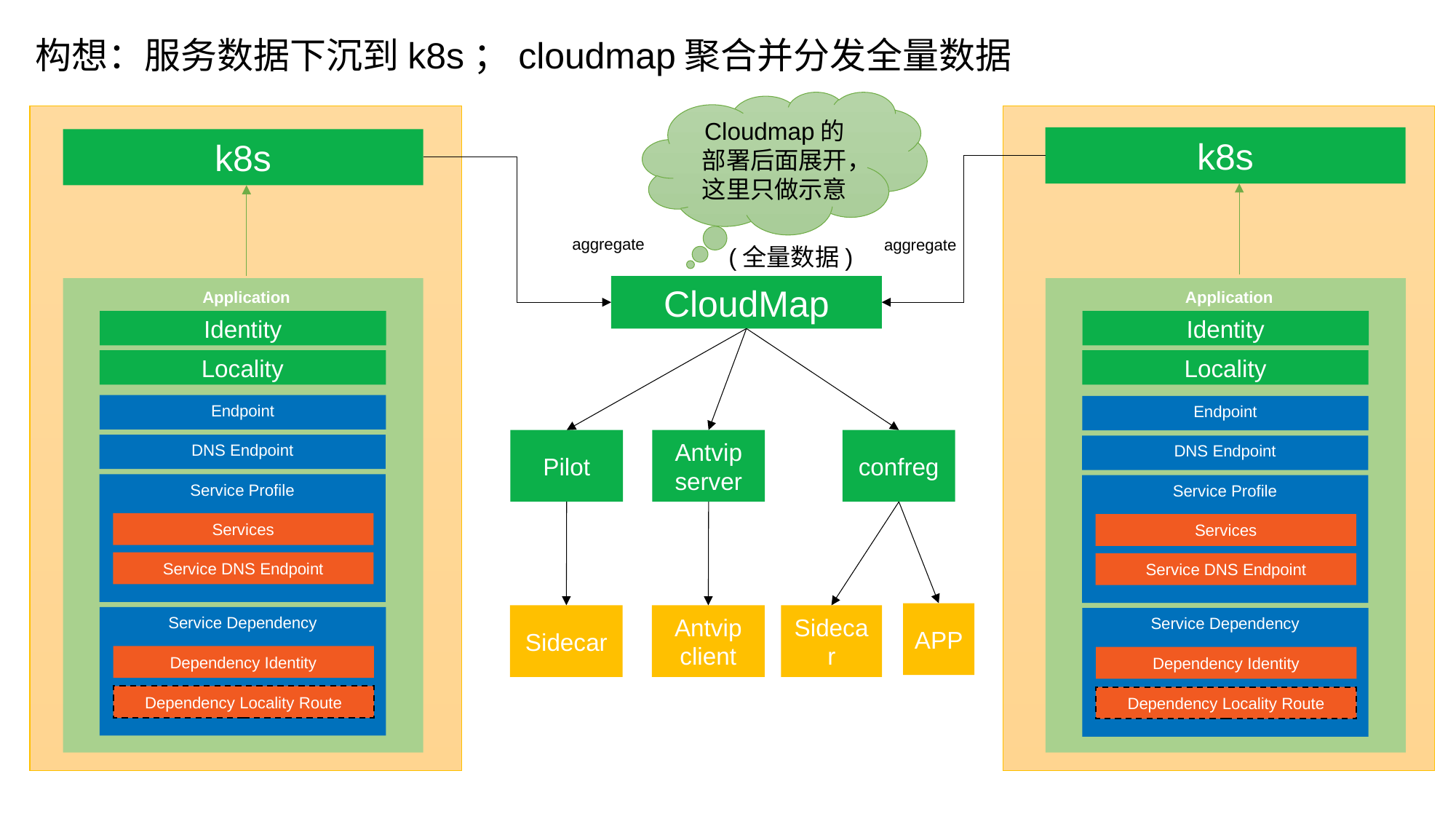

构想：服务数据下沉到k8s；cloudmap聚合并分发全量数据
Cloudmap的部署后面展开，这里只做示意

k8s
k8s
aggregate
aggregate
(全量数据)
CloudMap
Application
Application

Identity
Identity
Locality
Locality
Endpoint
Endpoint
Pilot
Antvip
server
confreg
DNS Endpoint
DNS Endpoint
Service Profile
Service Profile
Services
Services
Service DNS Endpoint
Service DNS Endpoint
APP
Sidecar
Antvip
client
Sidecar
Service Dependency
Service Dependency
Dependency Identity
Dependency Identity
Dependency Locality Route
Dependency Locality Route